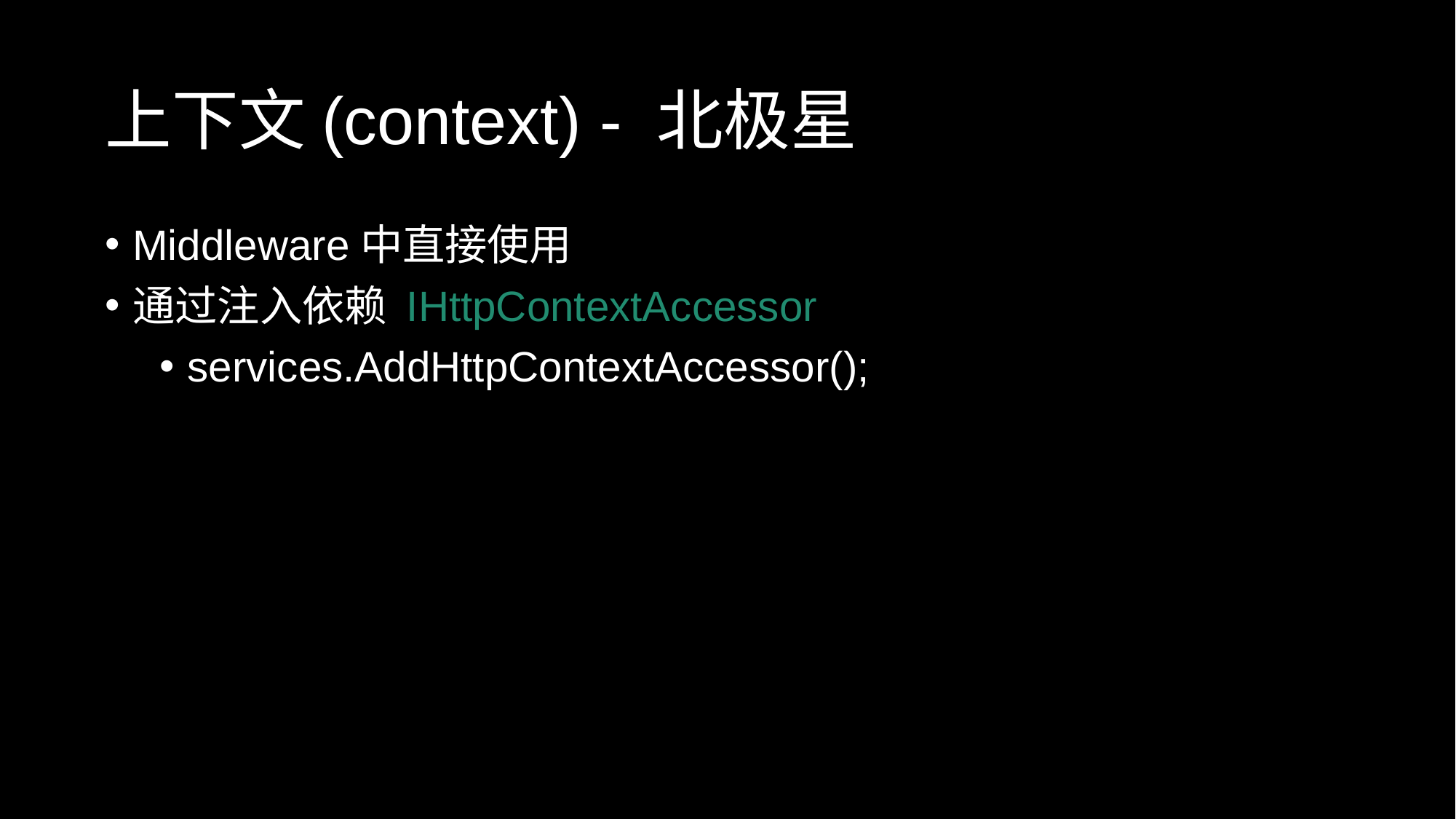

# 上下文(context) - 北极星
Middleware中直接使用
通过注入依赖 IHttpContextAccessor
services.AddHttpContextAccessor();